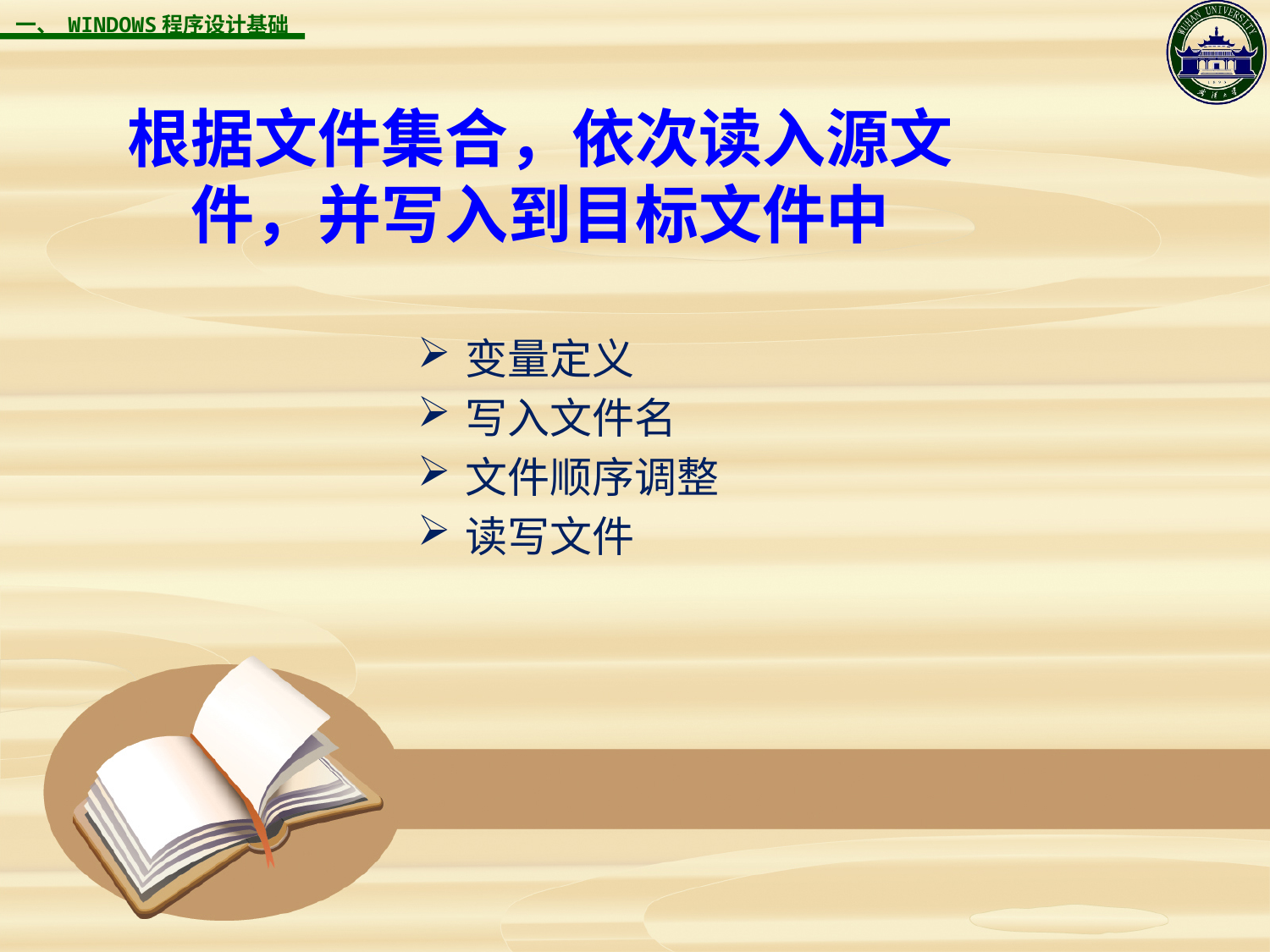

# 根据文件集合，依次读入源文件，并写入到目标文件中
变量定义
写入文件名
文件顺序调整
读写文件